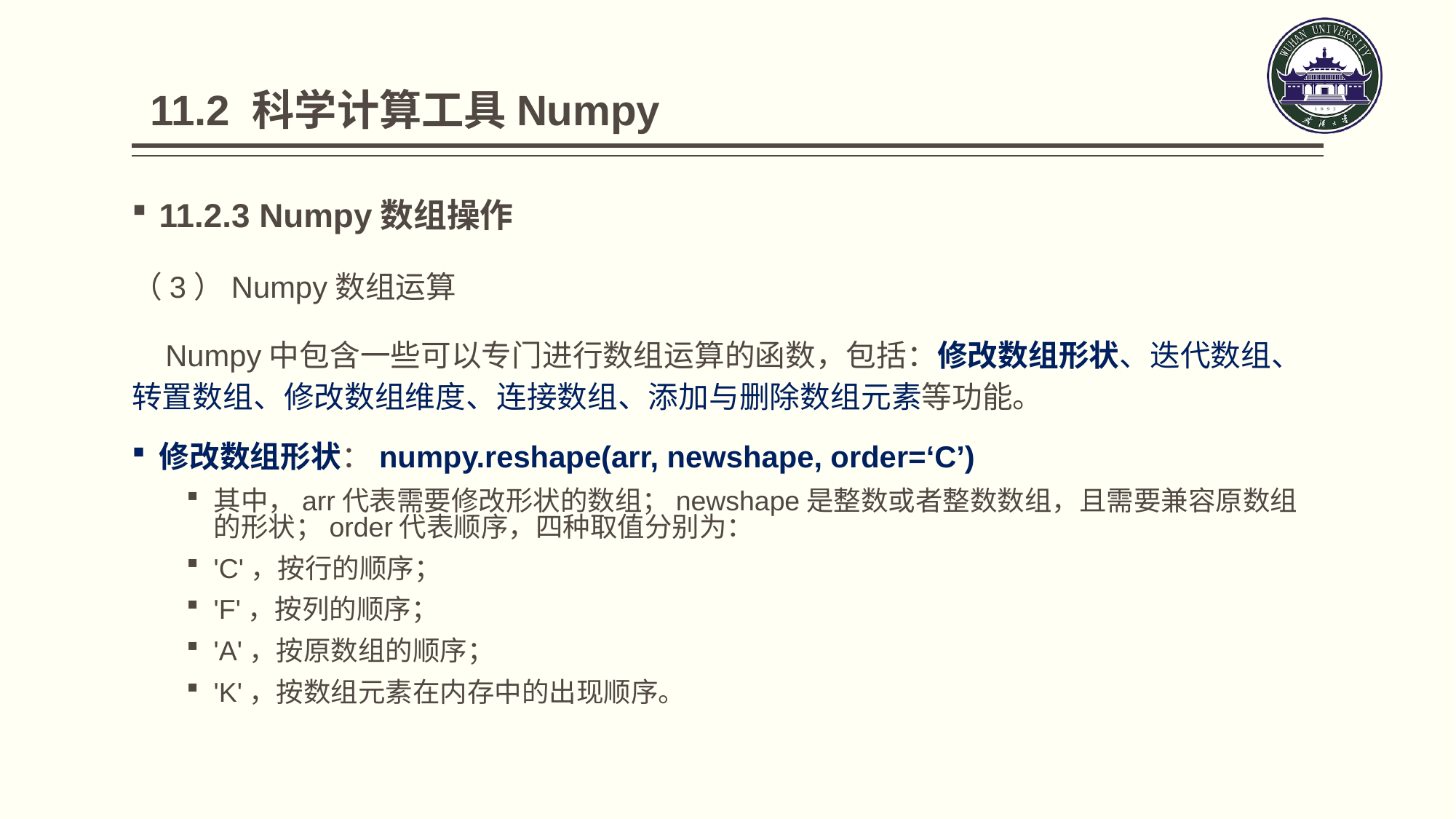

11.2 科学计算工具Numpy
11.2.3 Numpy数组操作
（3）Numpy数组运算
    Numpy中包含一些可以专门进行数组运算的函数，包括：修改数组形状、迭代数组、转置数组、修改数组维度、连接数组、添加与删除数组元素等功能。
修改数组形状：numpy.reshape(arr, newshape, order=‘C’)
其中，arr代表需要修改形状的数组；newshape是整数或者整数数组，且需要兼容原数组的形状；order代表顺序，四种取值分别为：
'C'，按行的顺序；
'F'，按列的顺序；
'A'，按原数组的顺序；
'K'，按数组元素在内存中的出现顺序。